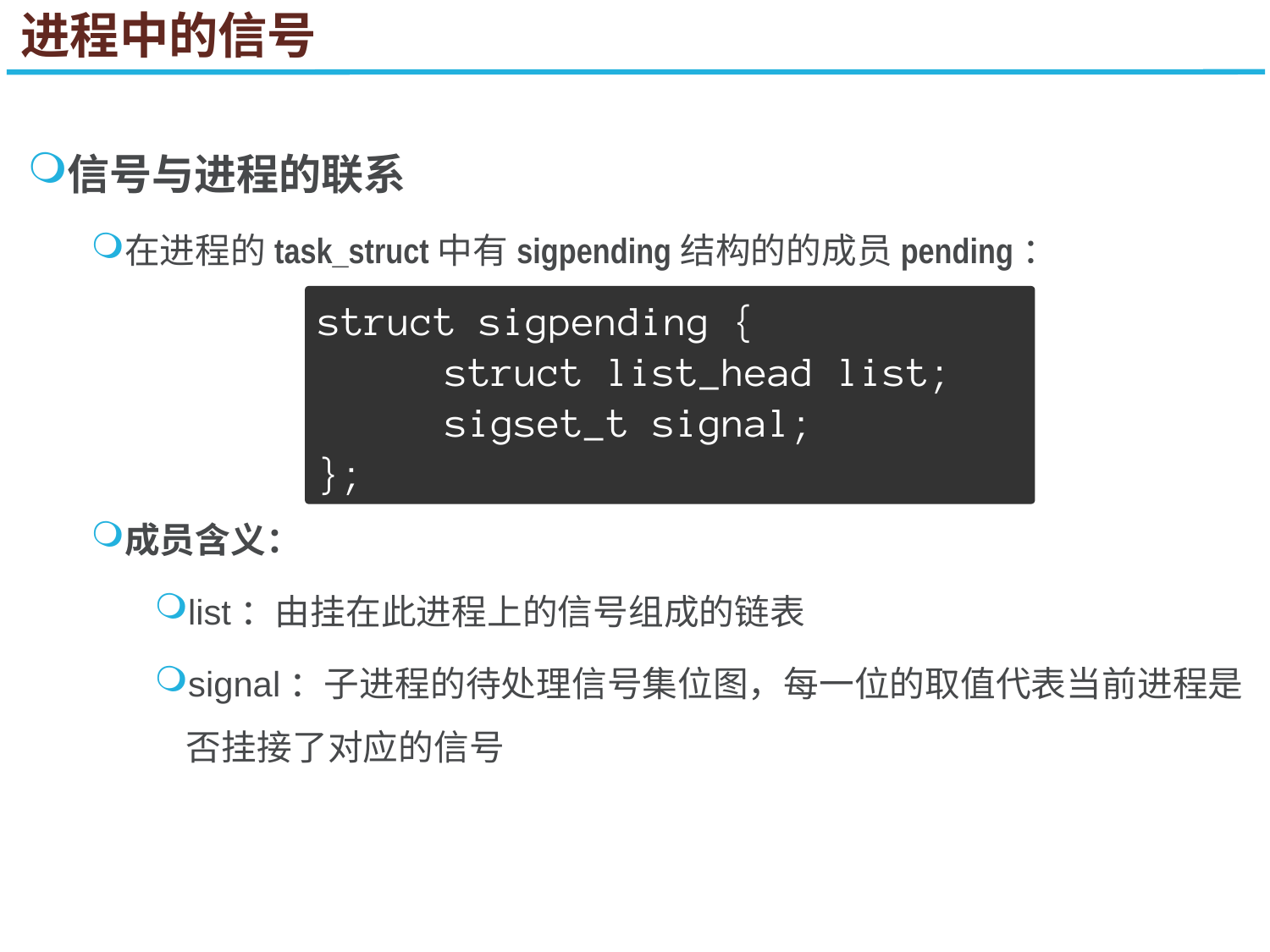

进程中的信号
信号与进程的联系
在进程的task_struct中有sigpending结构的的成员pending：

成员含义：
list：由挂在此进程上的信号组成的链表
signal：子进程的待处理信号集位图，每一位的取值代表当前进程是否挂接了对应的信号
struct sigpending {
	struct list_head list;
	sigset_t signal;
};